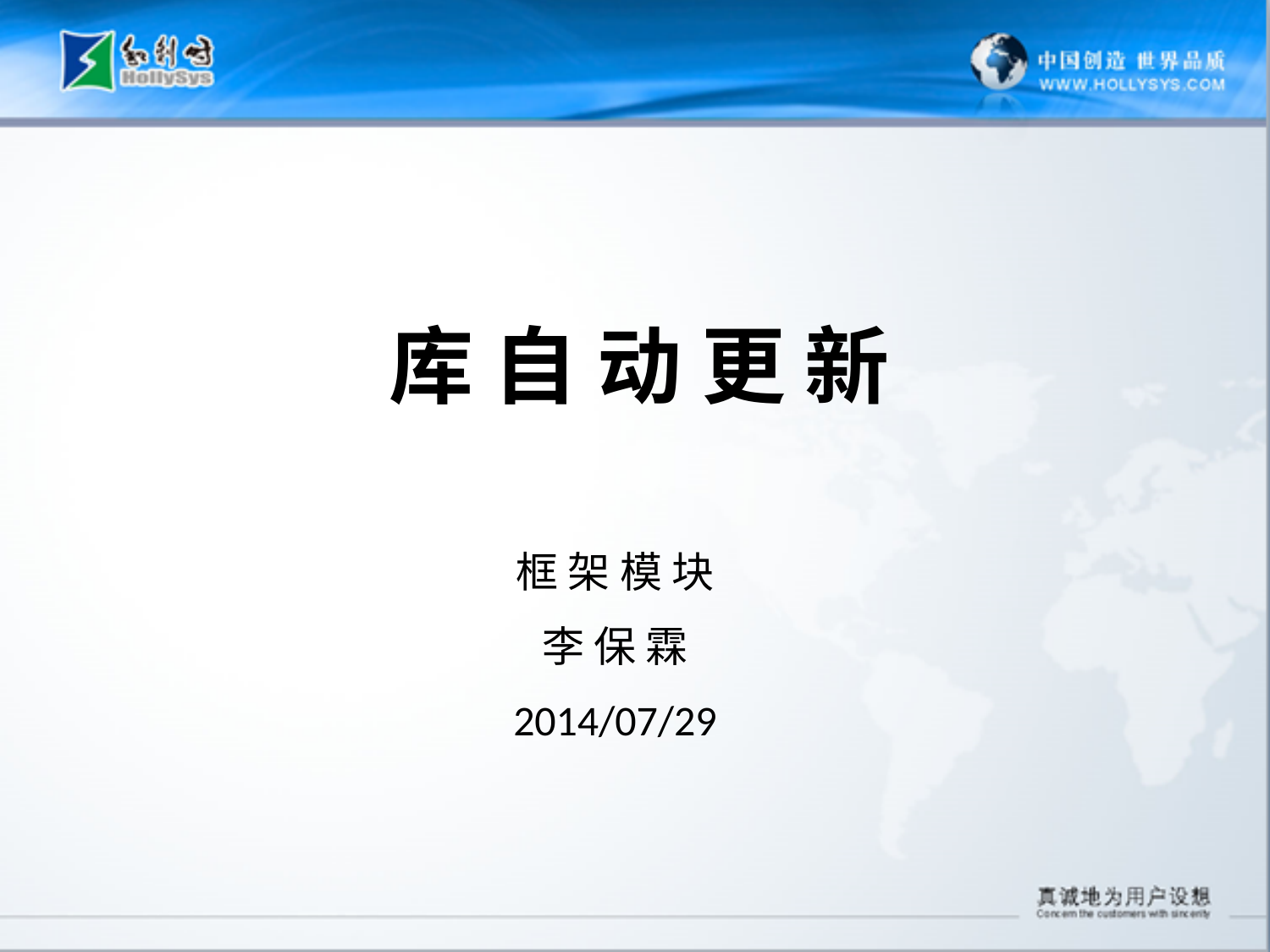

库 自 动 更 新
框 架 模 块
李 保 霖
2014/07/29